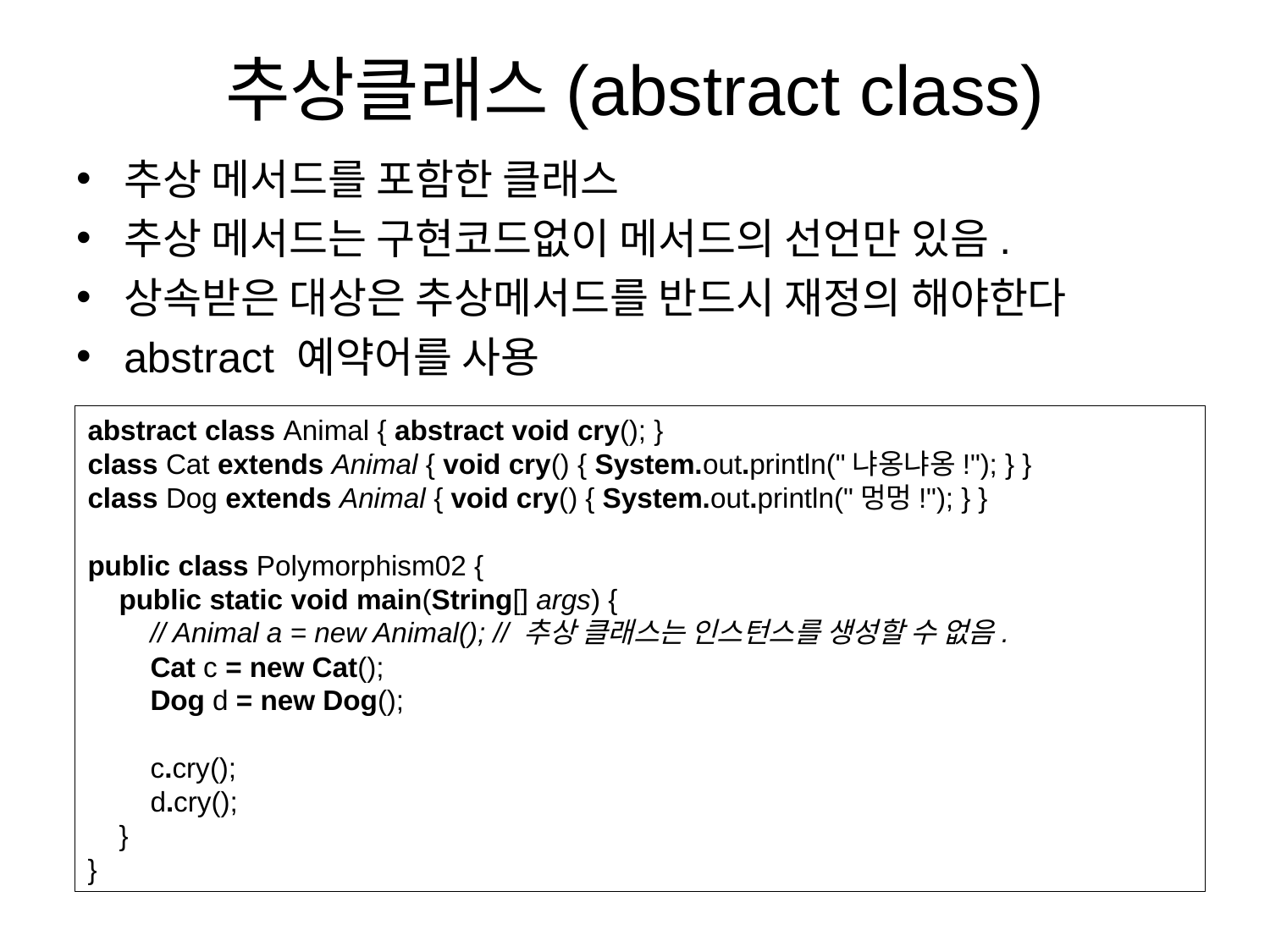

# 추상클래스(abstract class)
추상 메서드를 포함한 클래스
추상 메서드는 구현코드없이 메서드의 선언만 있음.
상속받은 대상은 추상메서드를 반드시 재정의 해야한다
abstract 예약어를 사용

abstract class Animal { abstract void cry(); }
class Cat extends Animal { void cry() { System.out.println("냐옹냐옹!"); } }
class Dog extends Animal { void cry() { System.out.println("멍멍!"); } }

public class Polymorphism02 {
    public static void main(String[] args) {
        // Animal a = new Animal(); // 추상 클래스는 인스턴스를 생성할 수 없음.
        Cat c = new Cat();
        Dog d = new Dog();

        c.cry();
        d.cry();
    }
}